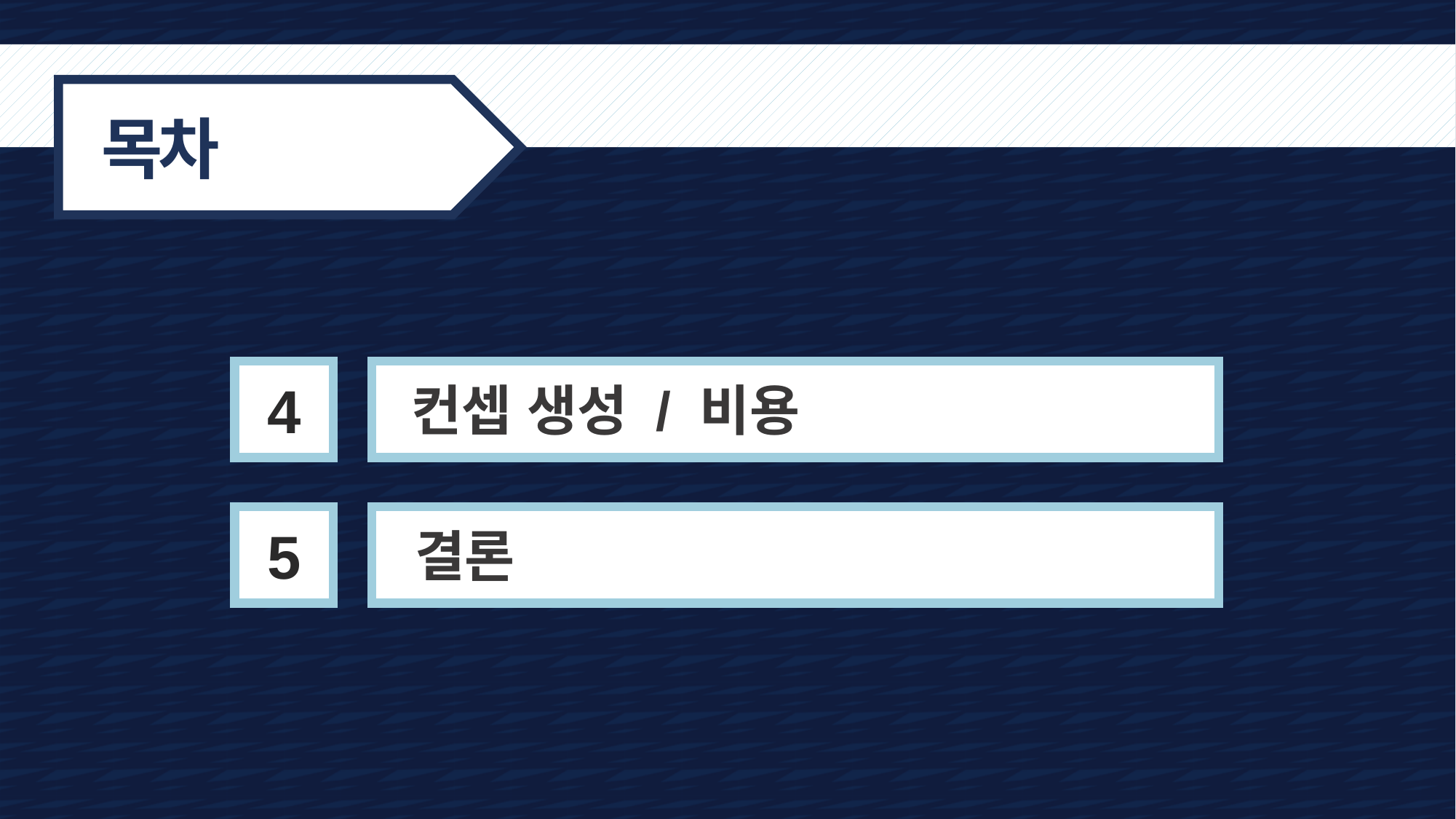

목차

4
컨셉 생성 / 비용

5
결론